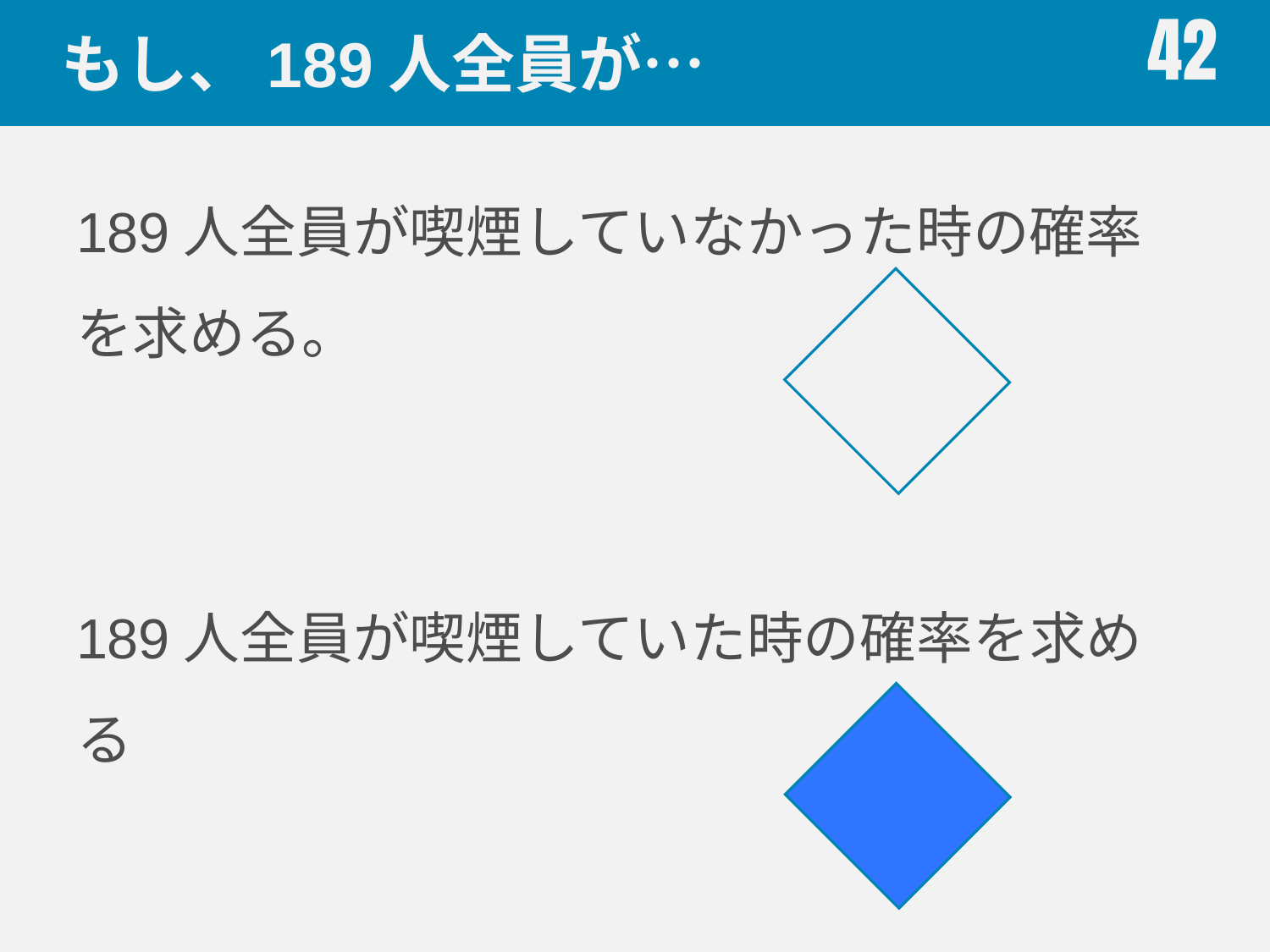

# もし、189人全員が…
 42
189人全員が喫煙していなかった時の確率を求める。

189人全員が喫煙していた時の確率を求める